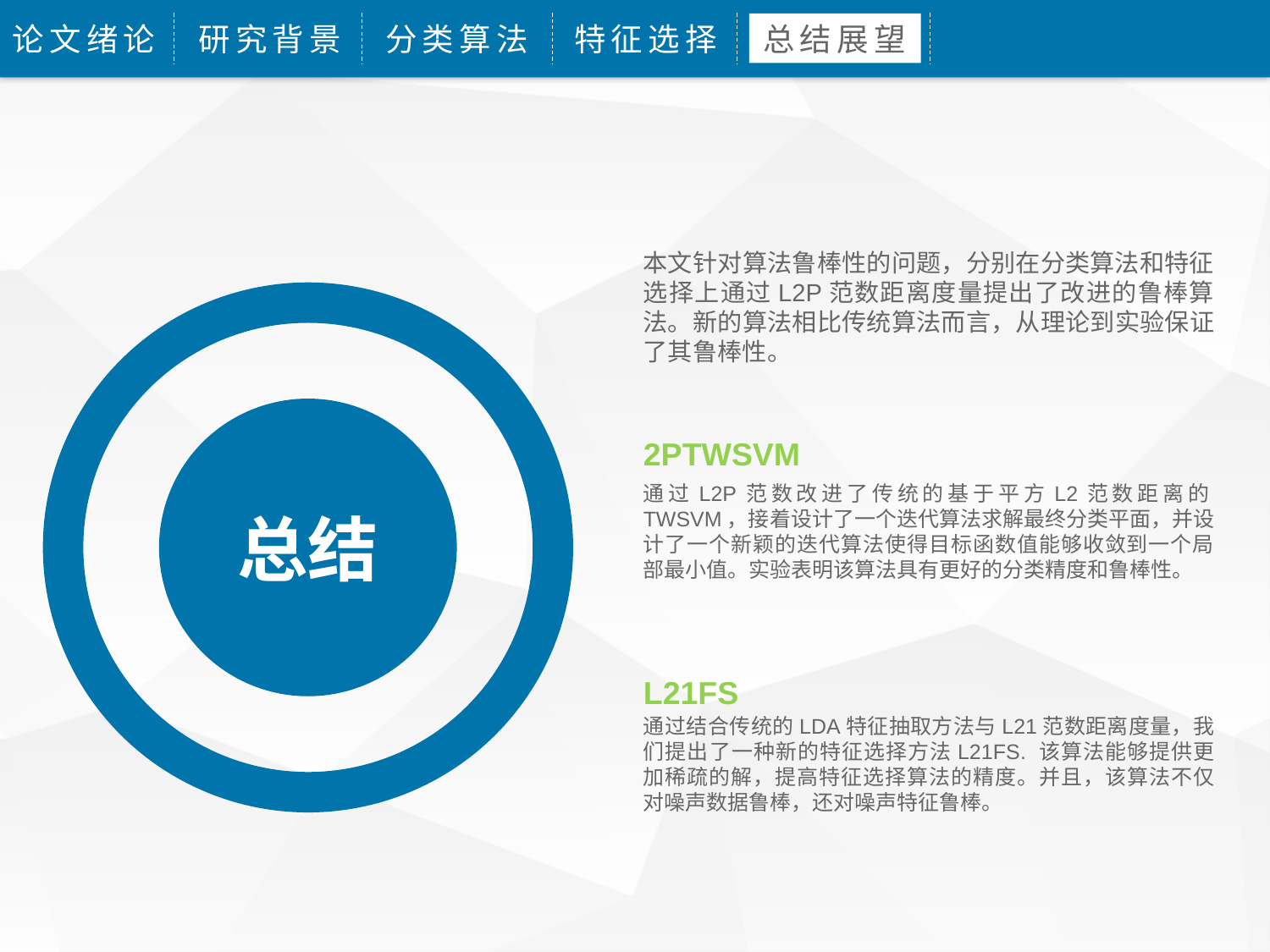

论文绪论
研究背景
分类算法
特征选择
总结展望

本文针对算法鲁棒性的问题，分别在分类算法和特征选择上通过L2P范数距离度量提出了改进的鲁棒算法。新的算法相比传统算法而言，从理论到实验保证了其鲁棒性。

总结
2PTWSVM
通过L2P范数改进了传统的基于平方L2范数距离的TWSVM，接着设计了一个迭代算法求解最终分类平面，并设计了一个新颖的迭代算法使得目标函数值能够收敛到一个局部最小值。实验表明该算法具有更好的分类精度和鲁棒性。
L21FS
通过结合传统的LDA特征抽取方法与L21范数距离度量，我们提出了一种新的特征选择方法L21FS. 该算法能够提供更加稀疏的解，提高特征选择算法的精度。并且，该算法不仅对噪声数据鲁棒，还对噪声特征鲁棒。